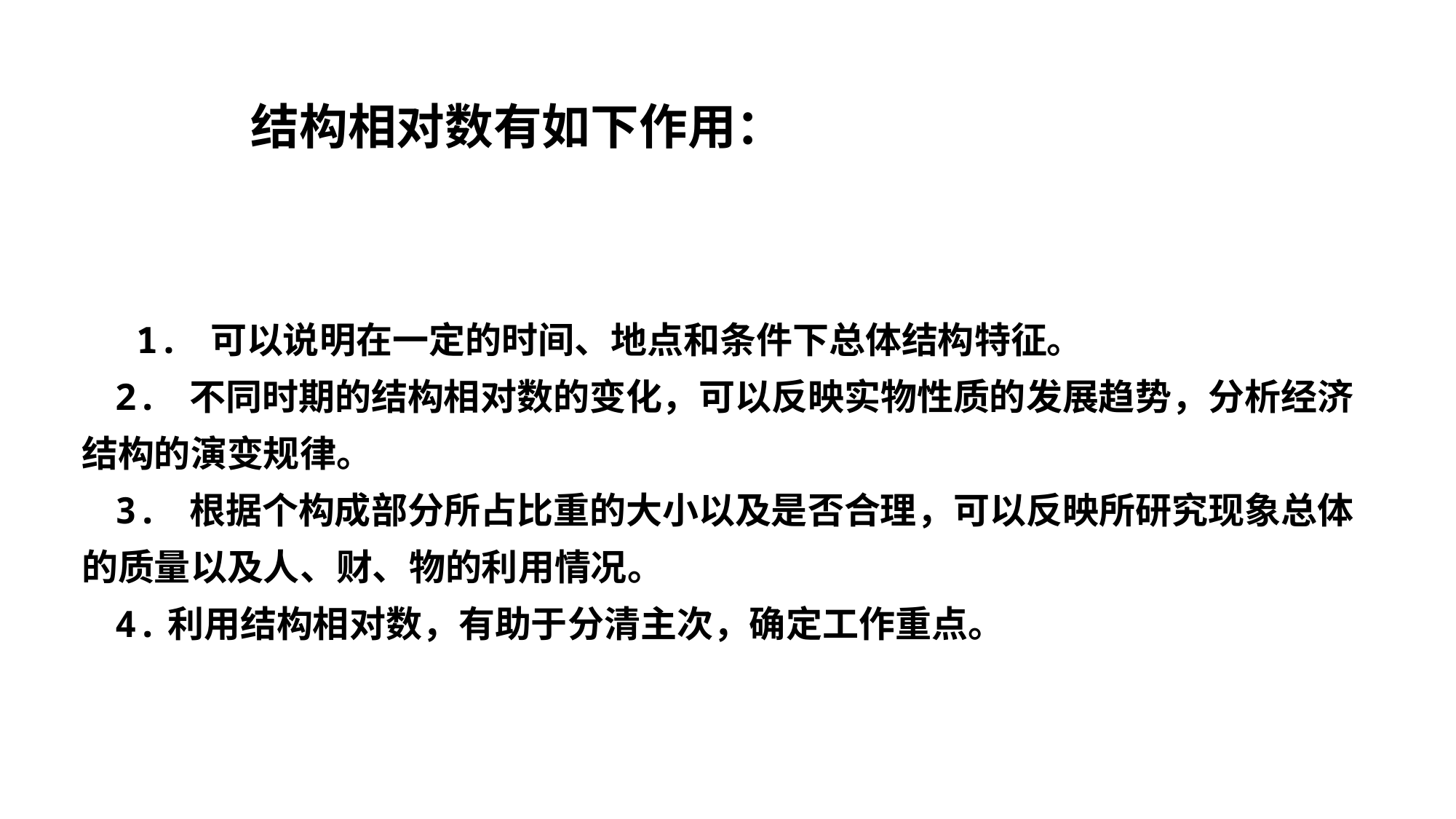

结构相对数有如下作用：
# 1. 可以说明在一定的时间、地点和条件下总体结构特征。 2. 不同时期的结构相对数的变化，可以反映实物性质的发展趋势，分析经济结构的演变规律。 3. 根据个构成部分所占比重的大小以及是否合理，可以反映所研究现象总体的质量以及人、财、物的利用情况。 4.利用结构相对数，有助于分清主次，确定工作重点。